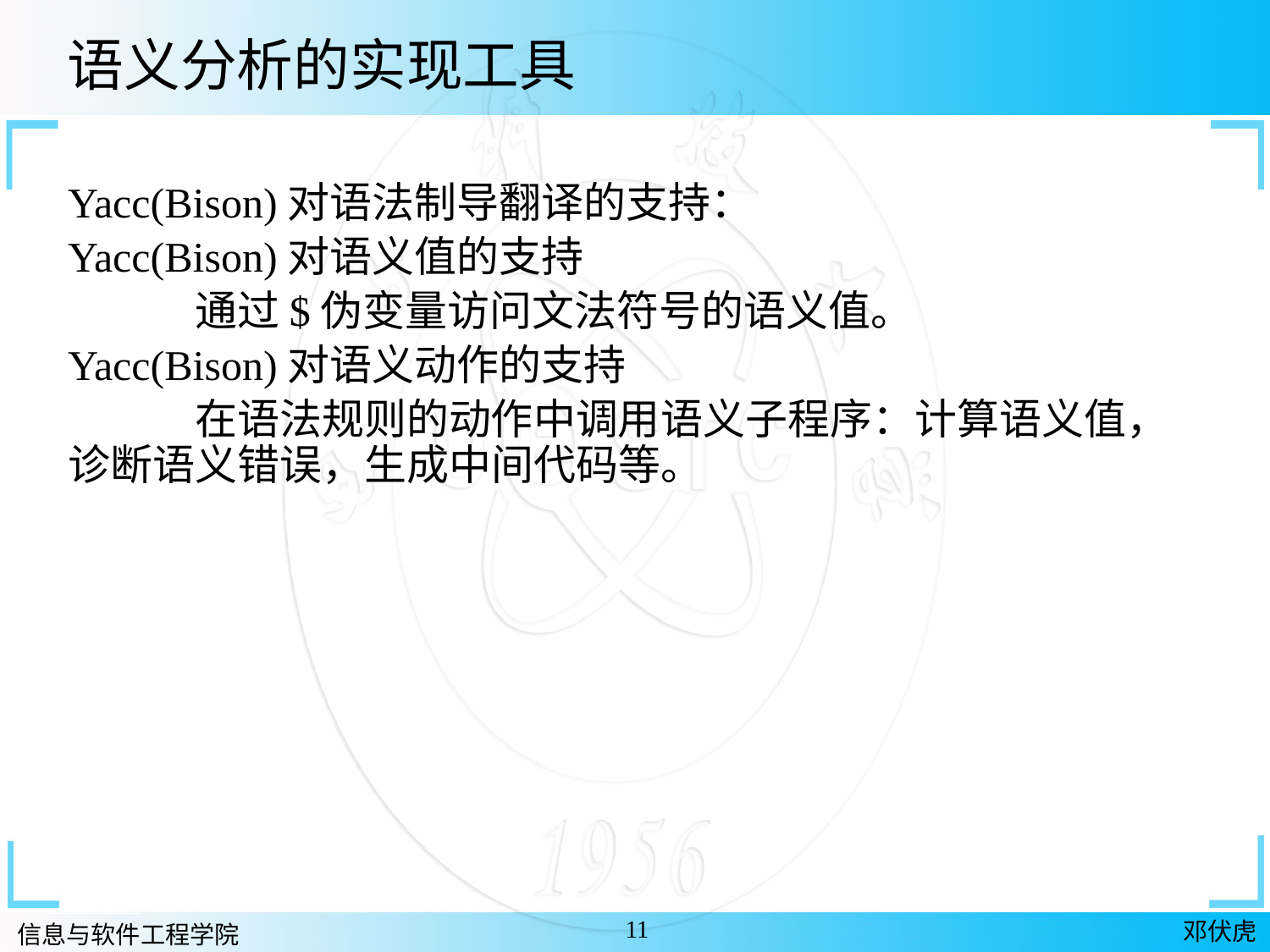

语义分析的实现工具

Yacc(Bison)对语法制导翻译的支持：
Yacc(Bison)对语义值的支持
	通过$伪变量访问文法符号的语义值。
Yacc(Bison)对语义动作的支持
	在语法规则的动作中调用语义子程序：计算语义值，诊断语义错误，生成中间代码等。
11
邓伏虎
信息与软件工程学院